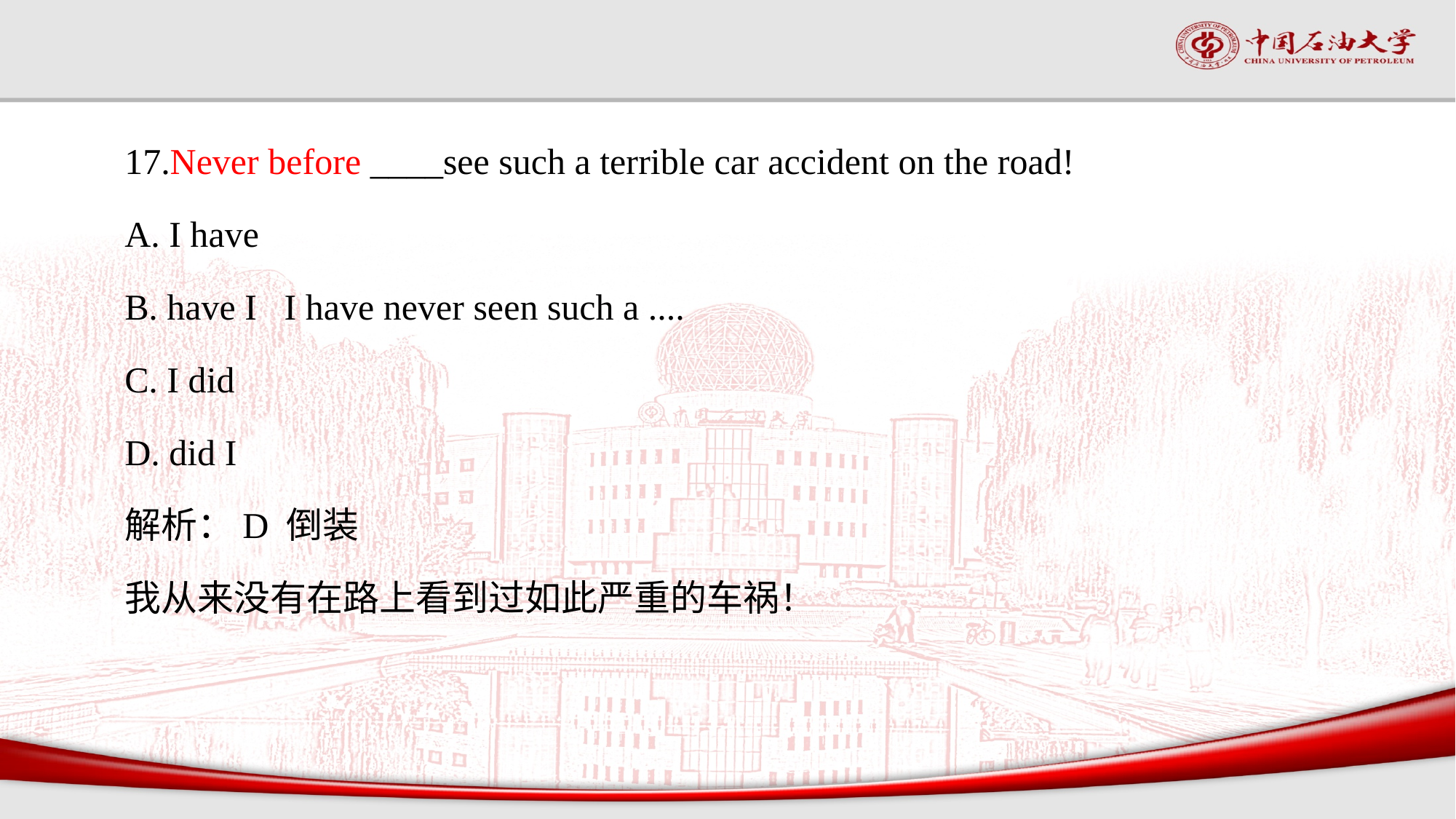

#
17.Never before ____see such a terrible car accident on the road!
A. I have
B. have I   I have never seen such a ....
C. I did
D. did I
解析：D 倒装
我从来没有在路上看到过如此严重的车祸！